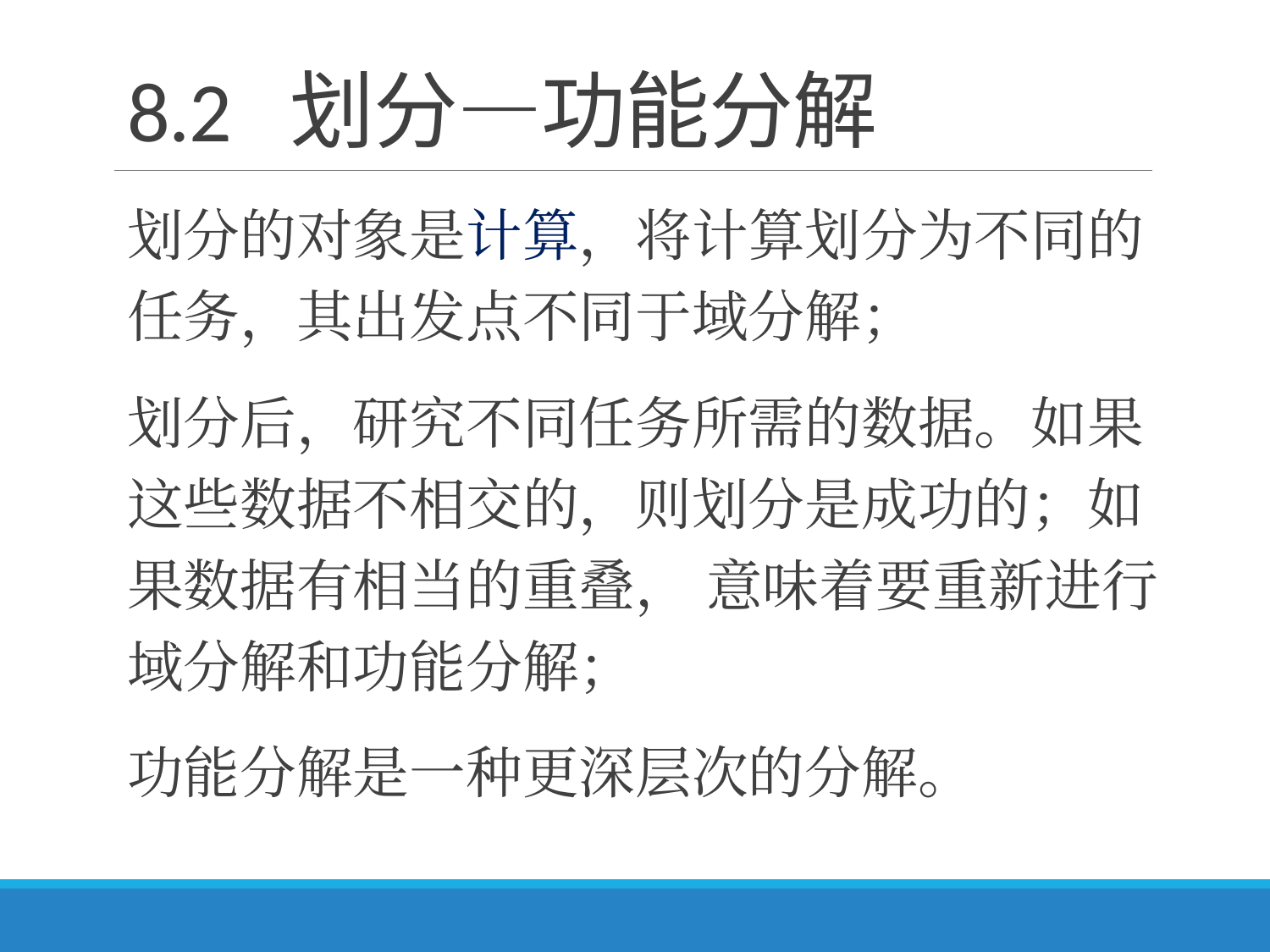

# 8.2  划分—功能分解

划分的对象是计算，将计算划分为不同的任务，其出发点不同于域分解；
划分后，研究不同任务所需的数据。如果这些数据不相交的，则划分是成功的；如果数据有相当的重叠， 意味着要重新进行域分解和功能分解；
功能分解是一种更深层次的分解。